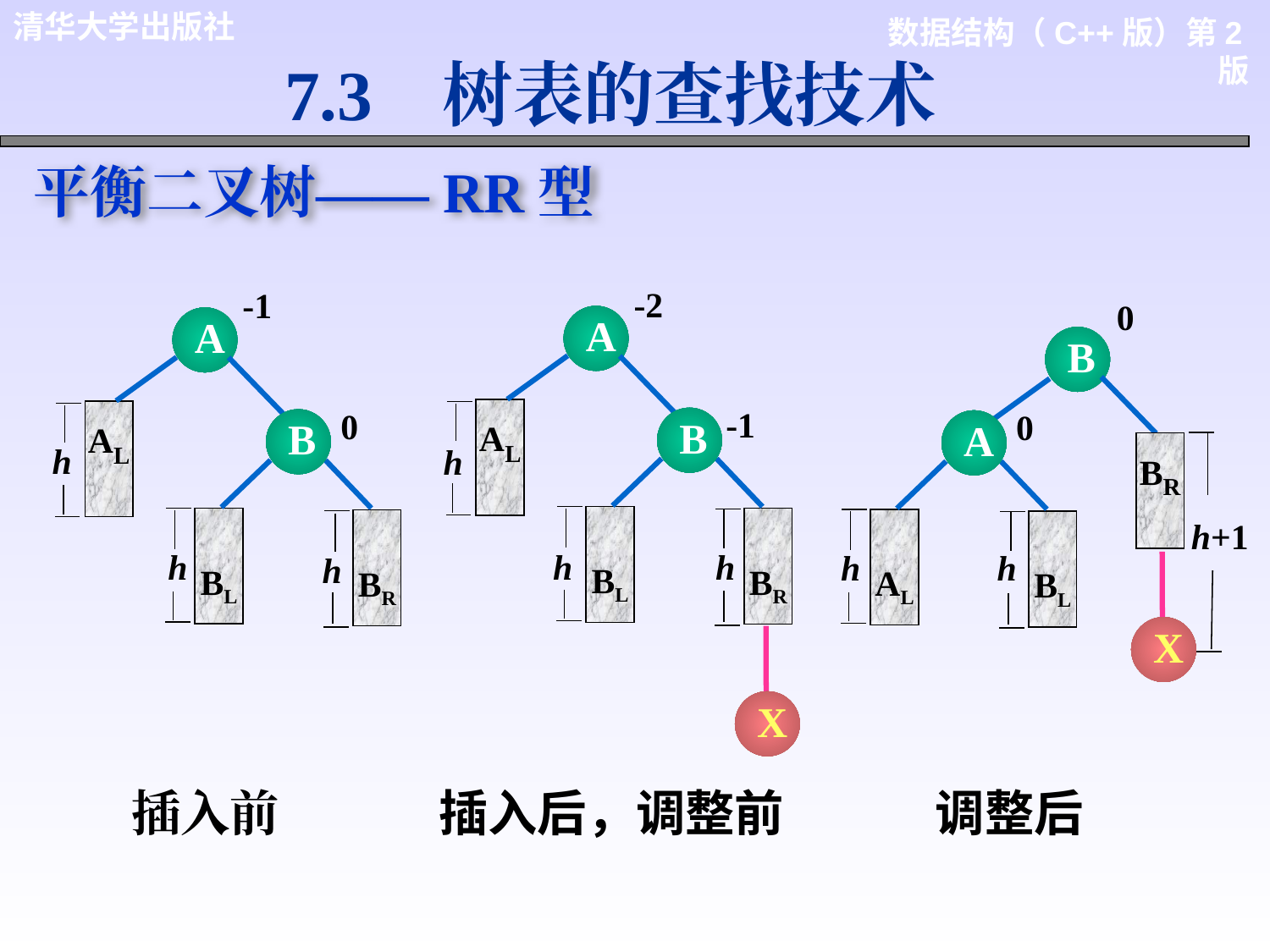

7.3   树表的查找技术
平衡二叉树——RR型
-2
A

AL
-1
B
h

BL

BR
h
h
X
-1
A

AL
0
B
h

BL

BR
h
h
0
B

0
A
BR

AL

BL
h+1
h
h
X
插入前             插入后，调整前           调整后